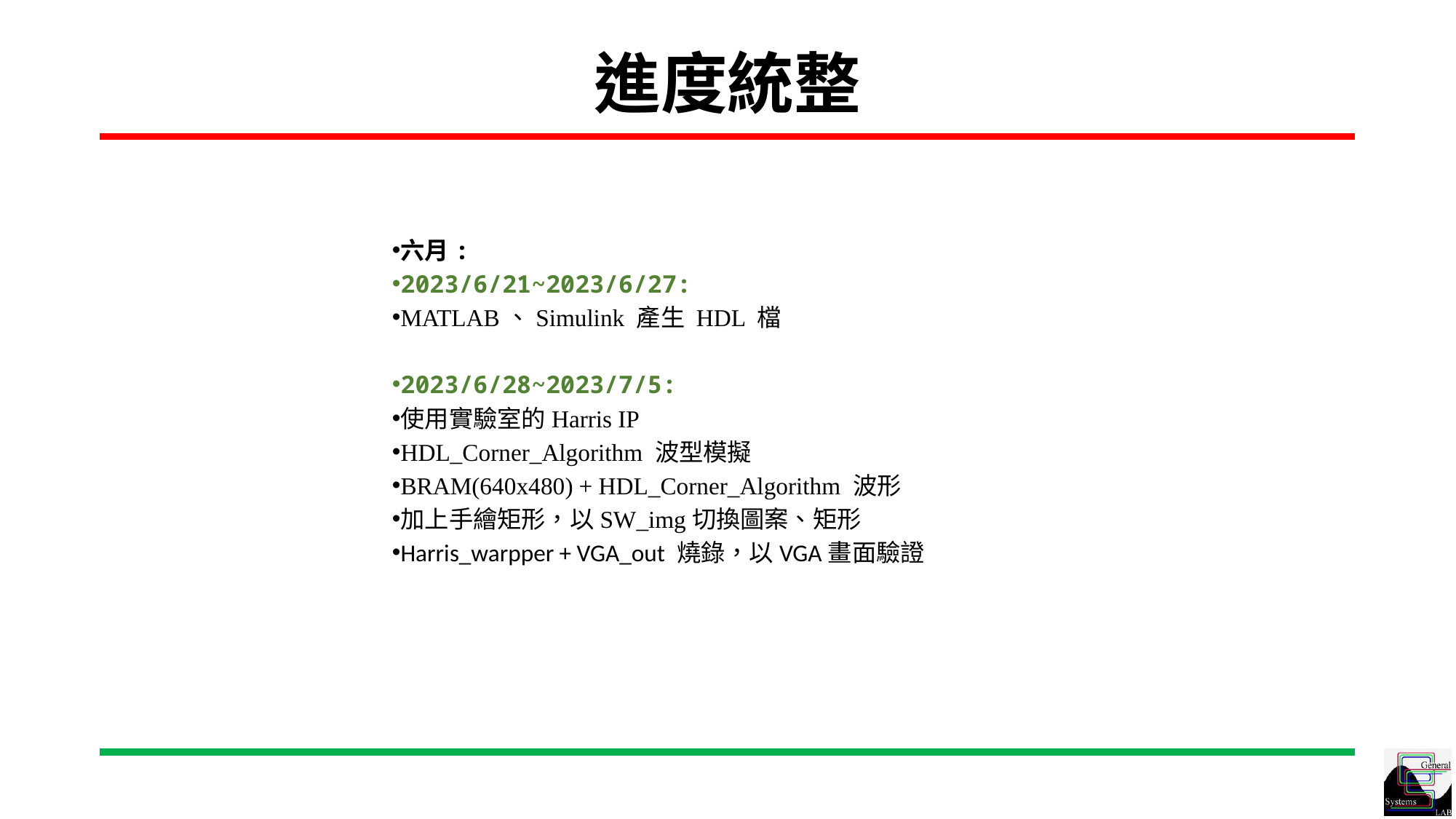

進度統整
六月:
2023/6/21~2023/6/27:
MATLAB、Simulink 產生 HDL 檔

2023/6/28~2023/7/5:
使用實驗室的Harris IP
HDL_Corner_Algorithm 波型模擬
BRAM(640x480) + HDL_Corner_Algorithm 波形
加上手繪矩形，以SW_img切換圖案、矩形
Harris_warpper + VGA_out 燒錄，以VGA畫面驗證